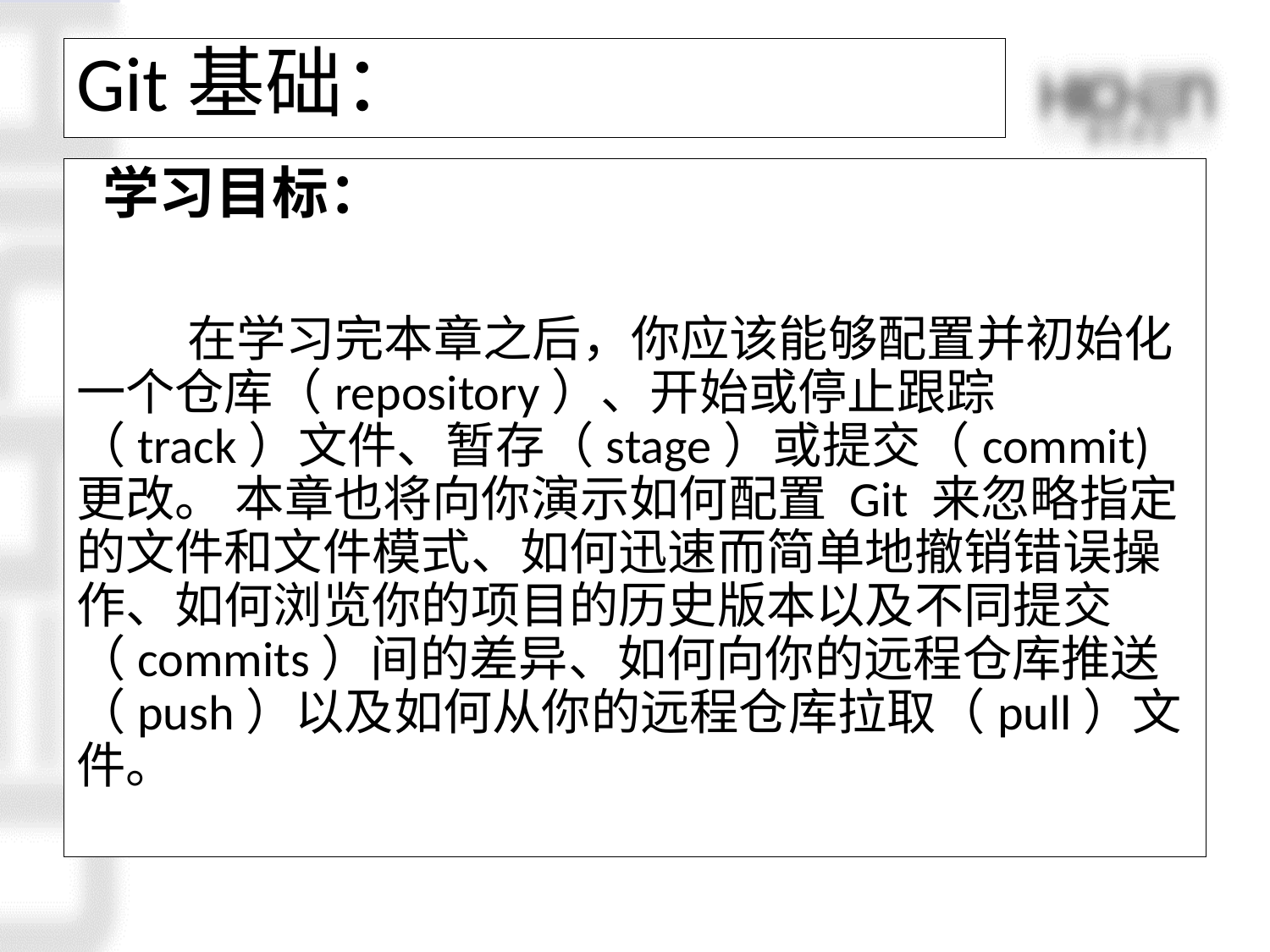

# Git基础：
 学习目标：

         在学习完本章之后，你应该能够配置并初始化一个仓库（repository）、开始或停止跟踪（track）文件、暂存（stage）或提交（commit)更改。 本章也将向你演示如何配置 Git 来忽略指定的文件和文件模式、如何迅速而简单地撤销错误操作、如何浏览你的项目的历史版本以及不同提交（commits）间的差异、如何向你的远程仓库推送（push）以及如何从你的远程仓库拉取（pull）文件。